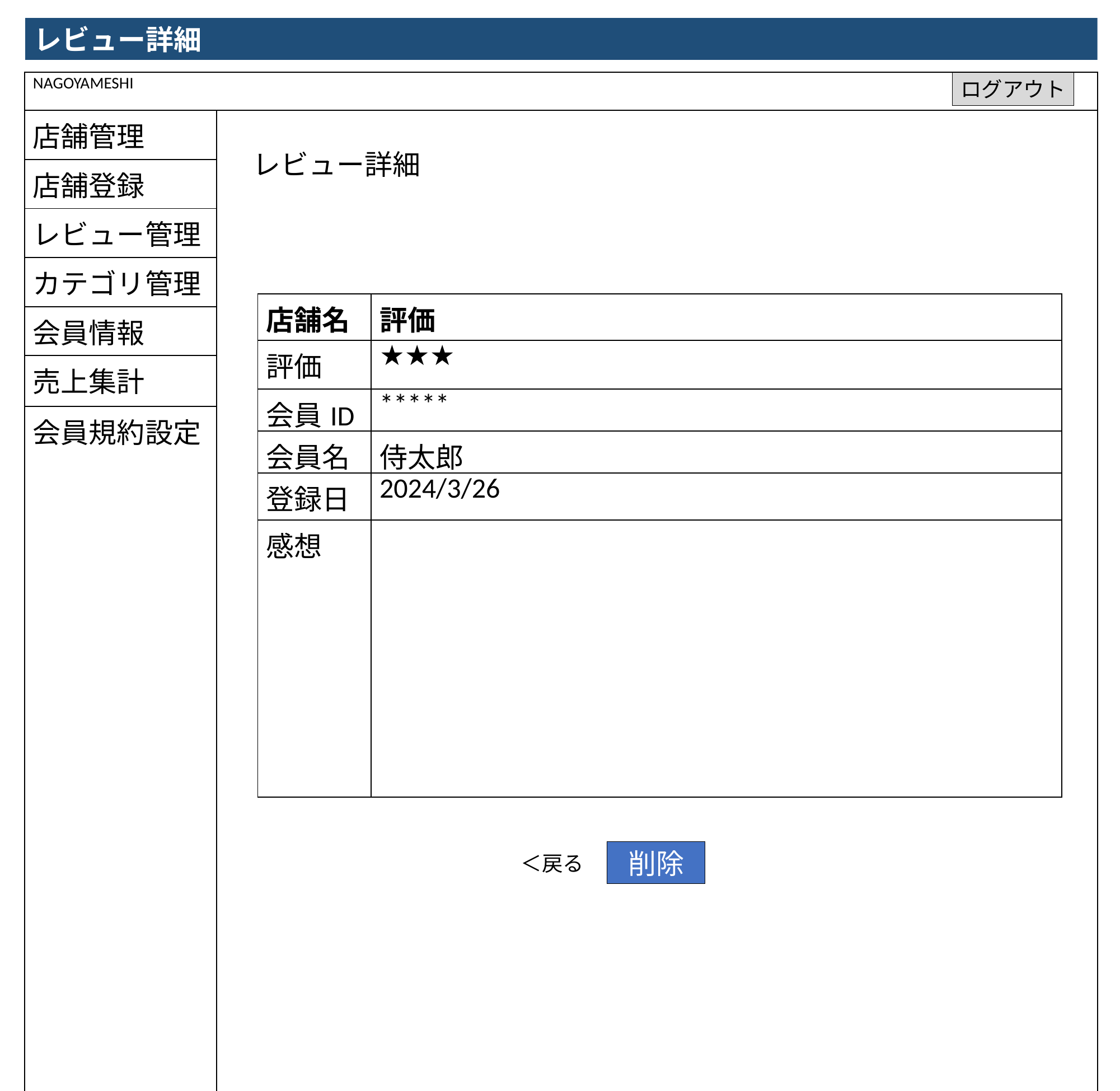

レビュー詳細
| NAGOYAMESHI |  |
| --- | --- |
| 店舗管理 | レビュー詳細 |
| 店舗登録 |  |
| レビュー管理 |  |
| カテゴリ管理 |  |
| 会員情報 |  |
| 売上集計 |  |
| 会員規約設定 |  |
ログアウト
| 店舗名 | 評価 |
| --- | --- |
| 評価 | ★★★ |
| 会員ID | \*\*\*\*\* |
| 会員名 | 侍太郎 |
| 登録日 | 2024/3/26 |
| 感想 |  |
削除
＜戻る